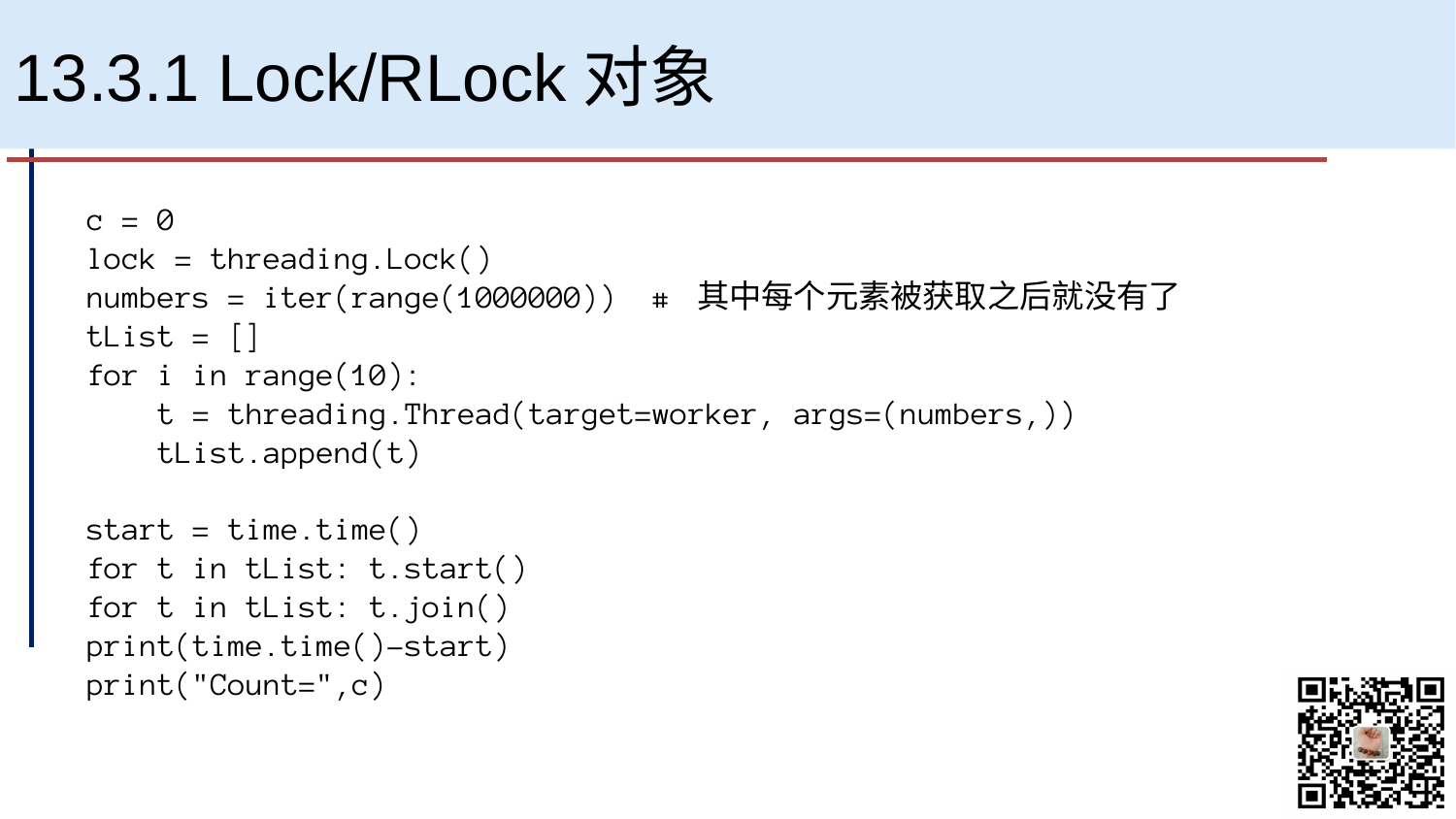

# 13.3.1 Lock/RLock对象
c = 0
lock = threading.Lock()
numbers = iter(range(1000000))  # 其中每个元素被获取之后就没有了
tList = []
for i in range(10):
    t = threading.Thread(target=worker, args=(numbers,))
    tList.append(t)

start = time.time()
for t in tList: t.start()
for t in tList: t.join()
print(time.time()-start)
print("Count=",c)